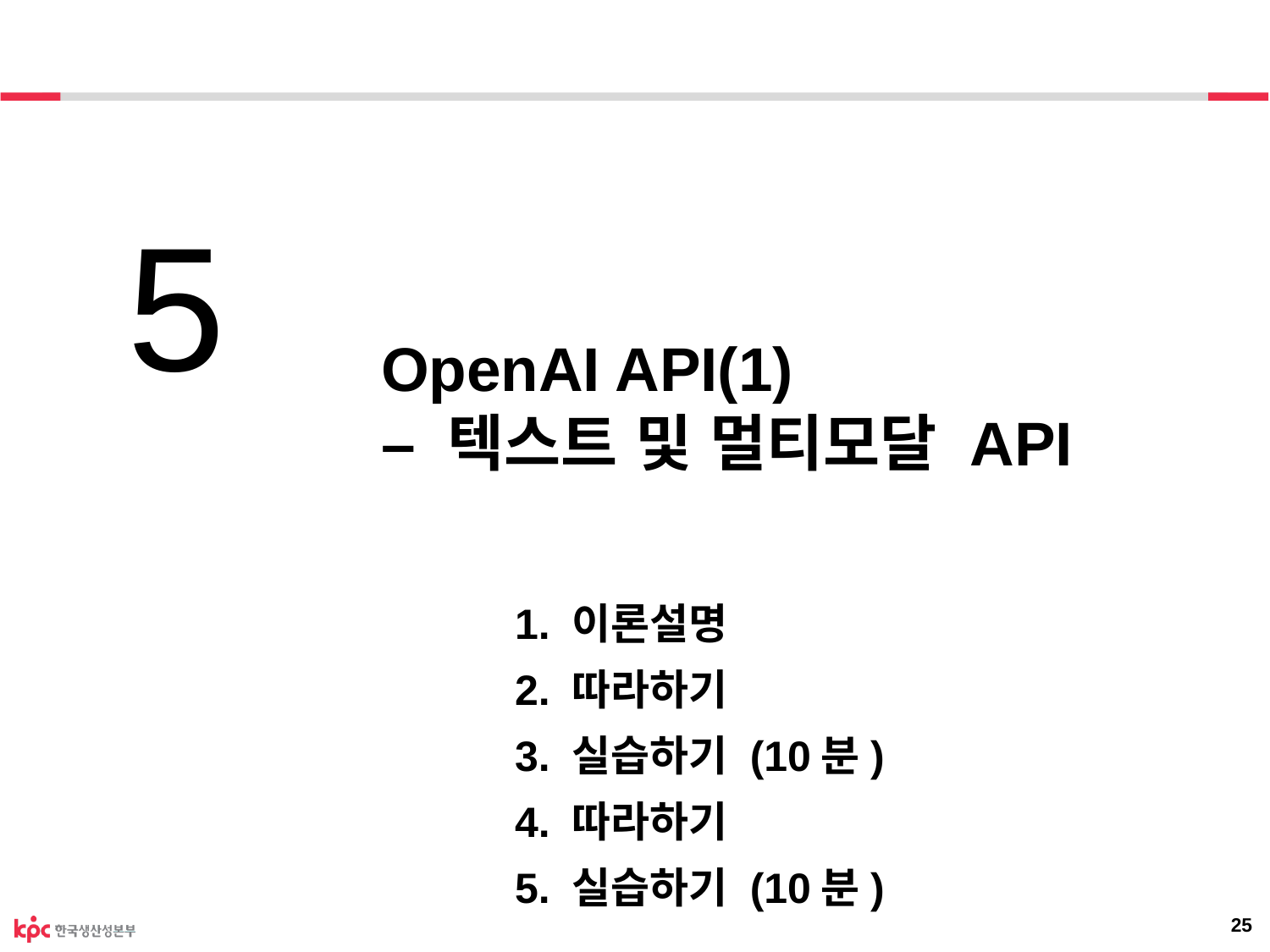

5
OpenAI API(1)
– 텍스트 및 멀티모달 API
    1. 이론설명
    2. 따라하기
    3. 실습하기 (10분)
    4. 따라하기
    5. 실습하기 (10분)